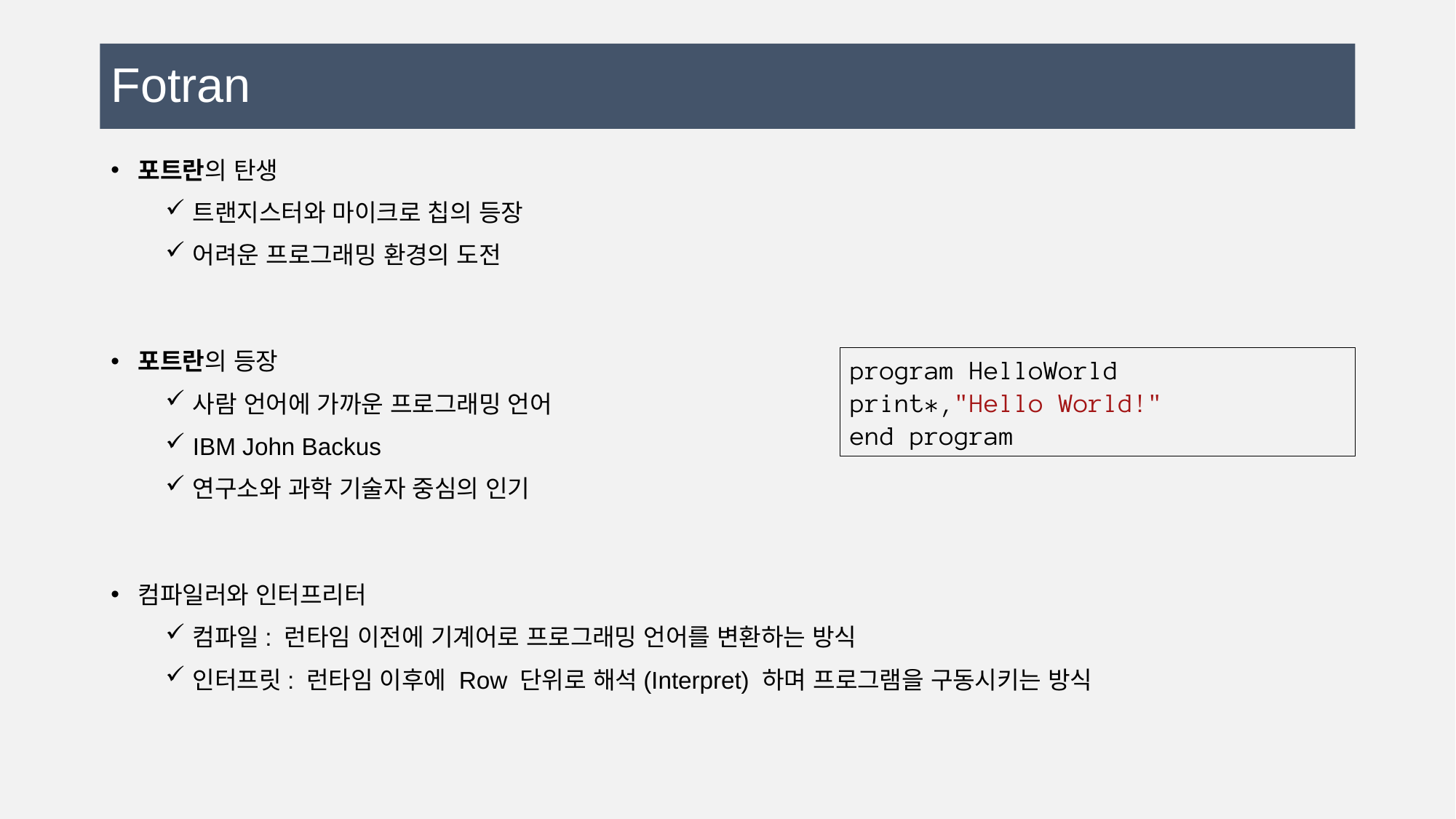

# Fotran
포트란의 탄생
트랜지스터와 마이크로 칩의 등장
어려운 프로그래밍 환경의 도전

포트란의 등장
사람 언어에 가까운 프로그래밍 언어
IBM John Backus
연구소와 과학 기술자 중심의 인기

컴파일러와 인터프리터
컴파일: 런타임 이전에 기계어로 프로그래밍 언어를 변환하는 방식
인터프릿: 런타임 이후에 Row 단위로 해석(Interpret) 하며 프로그램을 구동시키는 방식

program HelloWorld
print*,"Hello World!"
end program